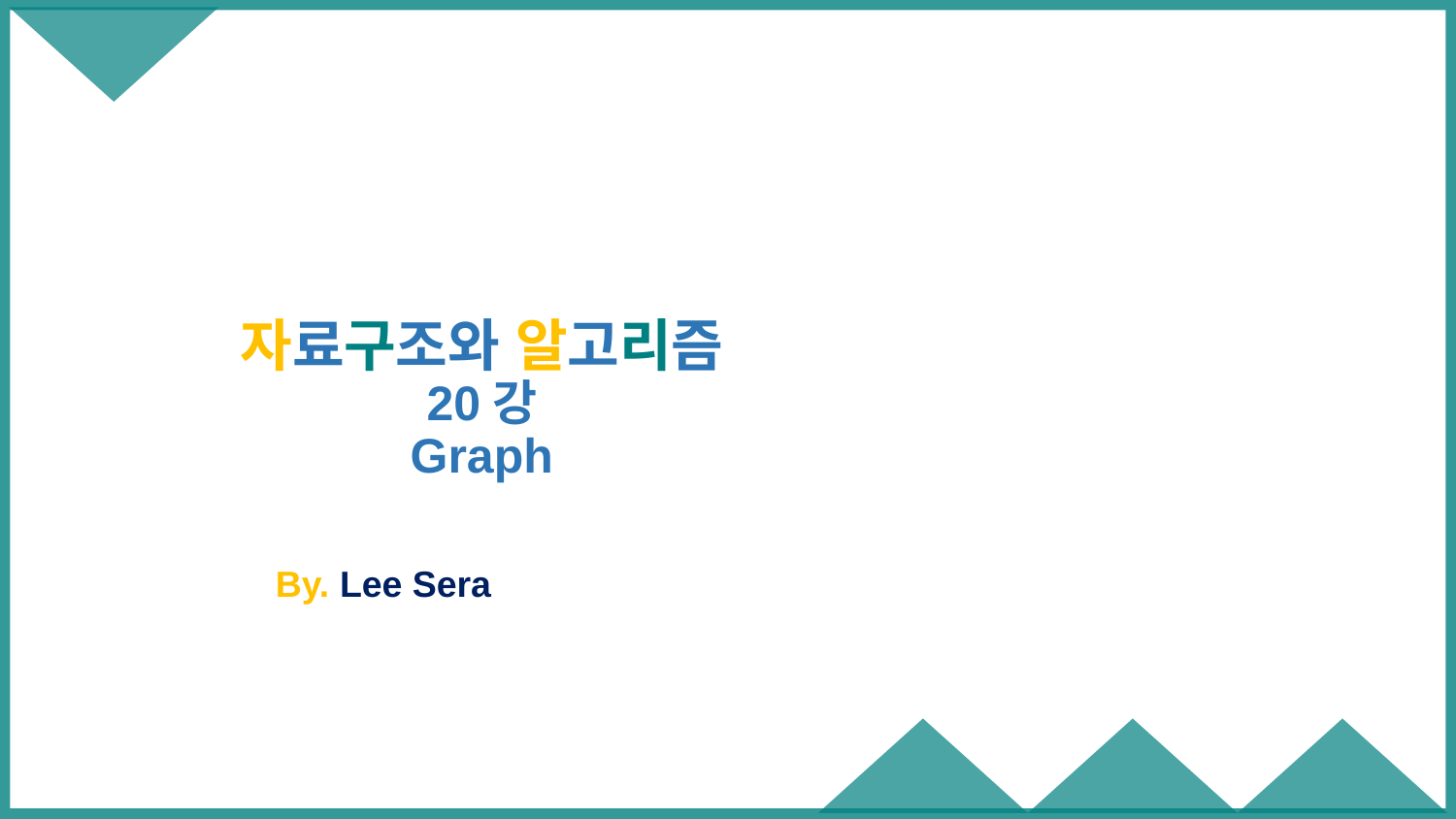

# 자료구조와 알고리즘 20강 Graph
By. Lee Sera